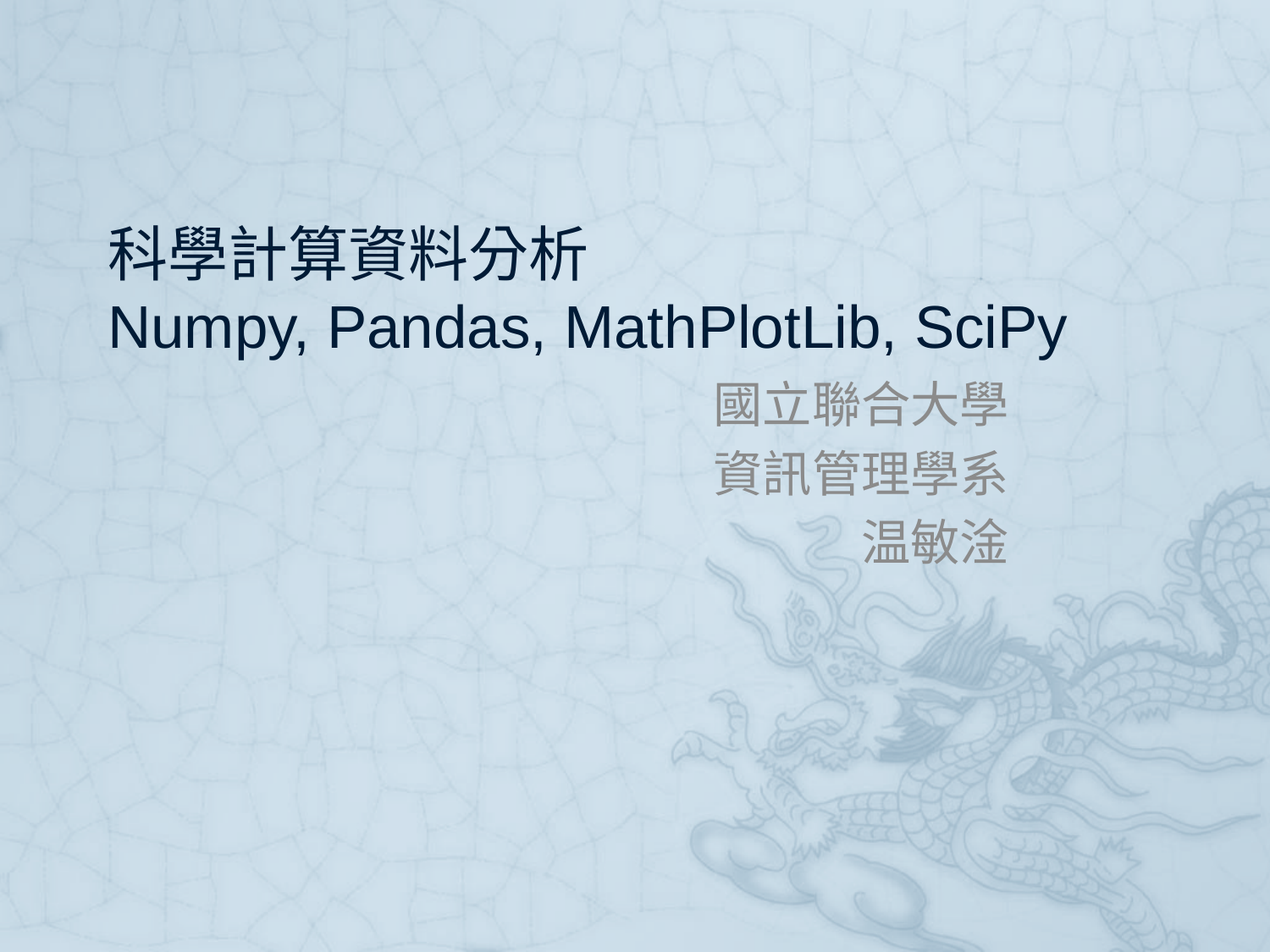

# 科學計算資料分析 Numpy, Pandas, MathPlotLib, SciPy
國立聯合大學
資訊管理學系
温敏淦